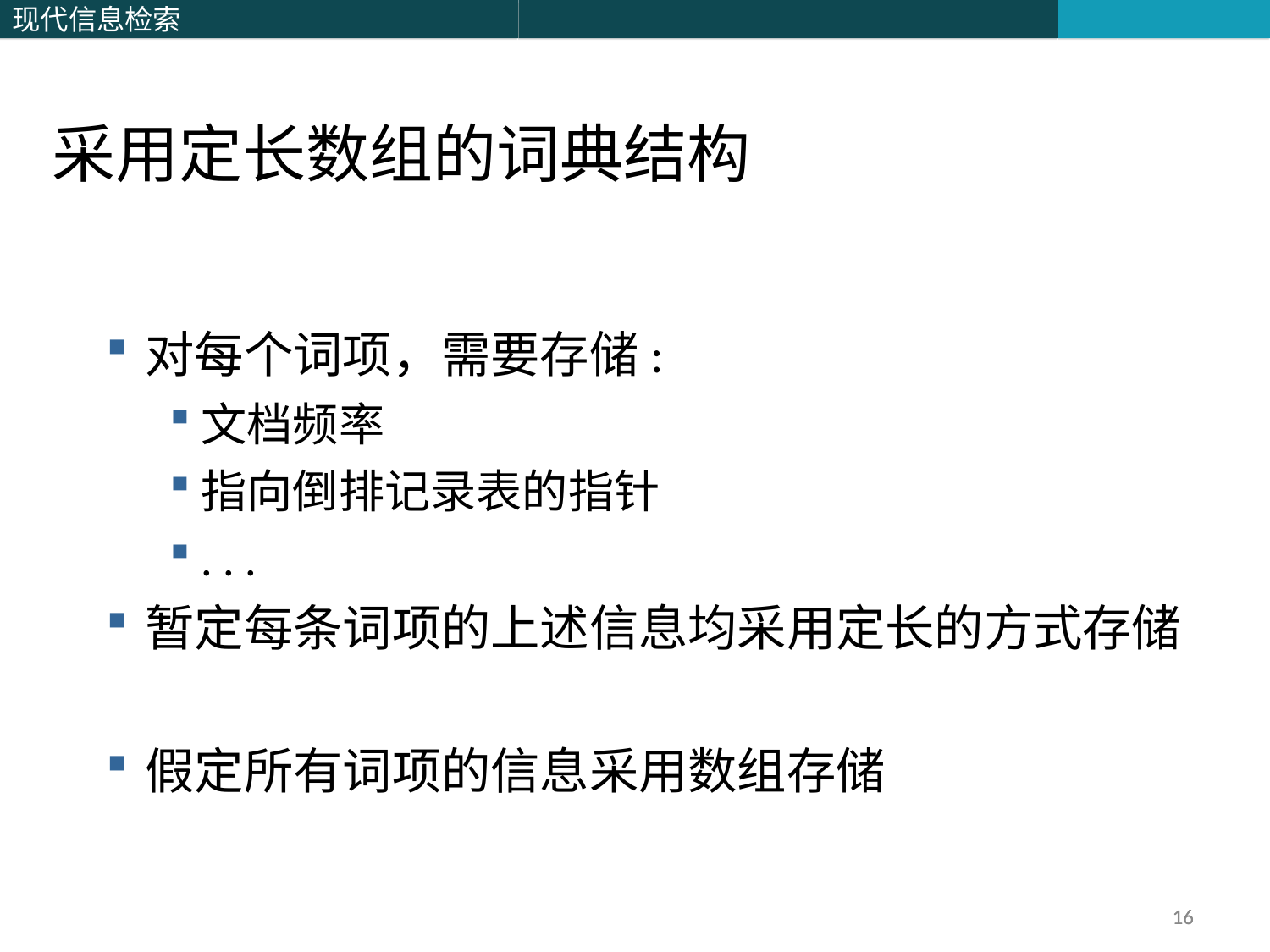

采用定长数组的词典结构
对每个词项，需要存储:
文档频率
指向倒排记录表的指针
. . .
暂定每条词项的上述信息均采用定长的方式存储

假定所有词项的信息采用数组存储
16
16